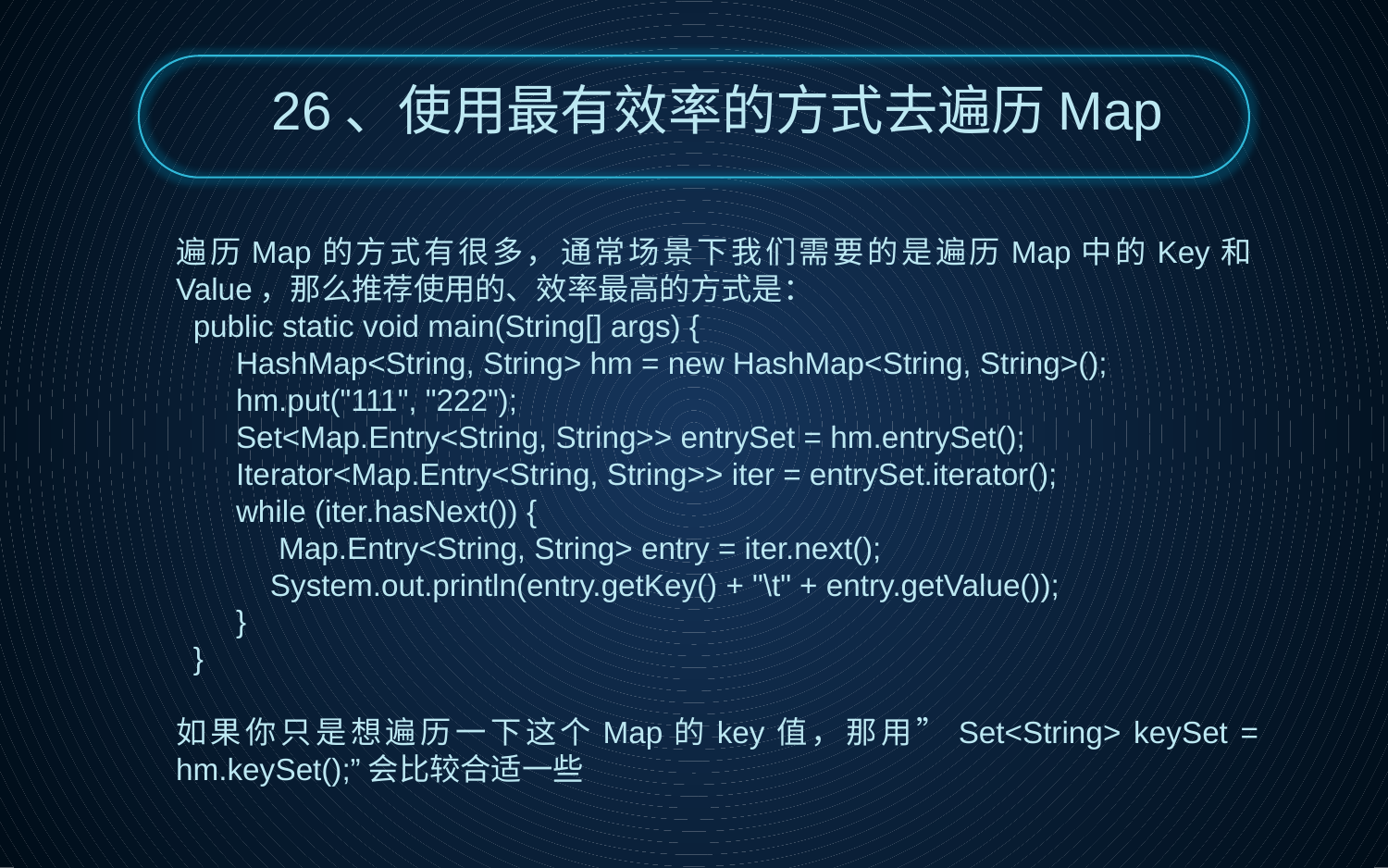

26、使用最有效率的方式去遍历Map
遍历Map的方式有很多，通常场景下我们需要的是遍历Map中的Key和Value，那么推荐使用的、效率最高的方式是：
  public static void main(String[] args) {
       HashMap<String, String> hm = new HashMap<String, String>();
       hm.put("111", "222");
       Set<Map.Entry<String, String>> entrySet = hm.entrySet();
       Iterator<Map.Entry<String, String>> iter = entrySet.iterator();
       while (iter.hasNext()) {
            Map.Entry<String, String> entry = iter.next();
           System.out.println(entry.getKey() + "\t" + entry.getValue());
       }
  }

如果你只是想遍历一下这个Map的key值，那用”Set<String> keySet = hm.keySet();”会比较合适一些